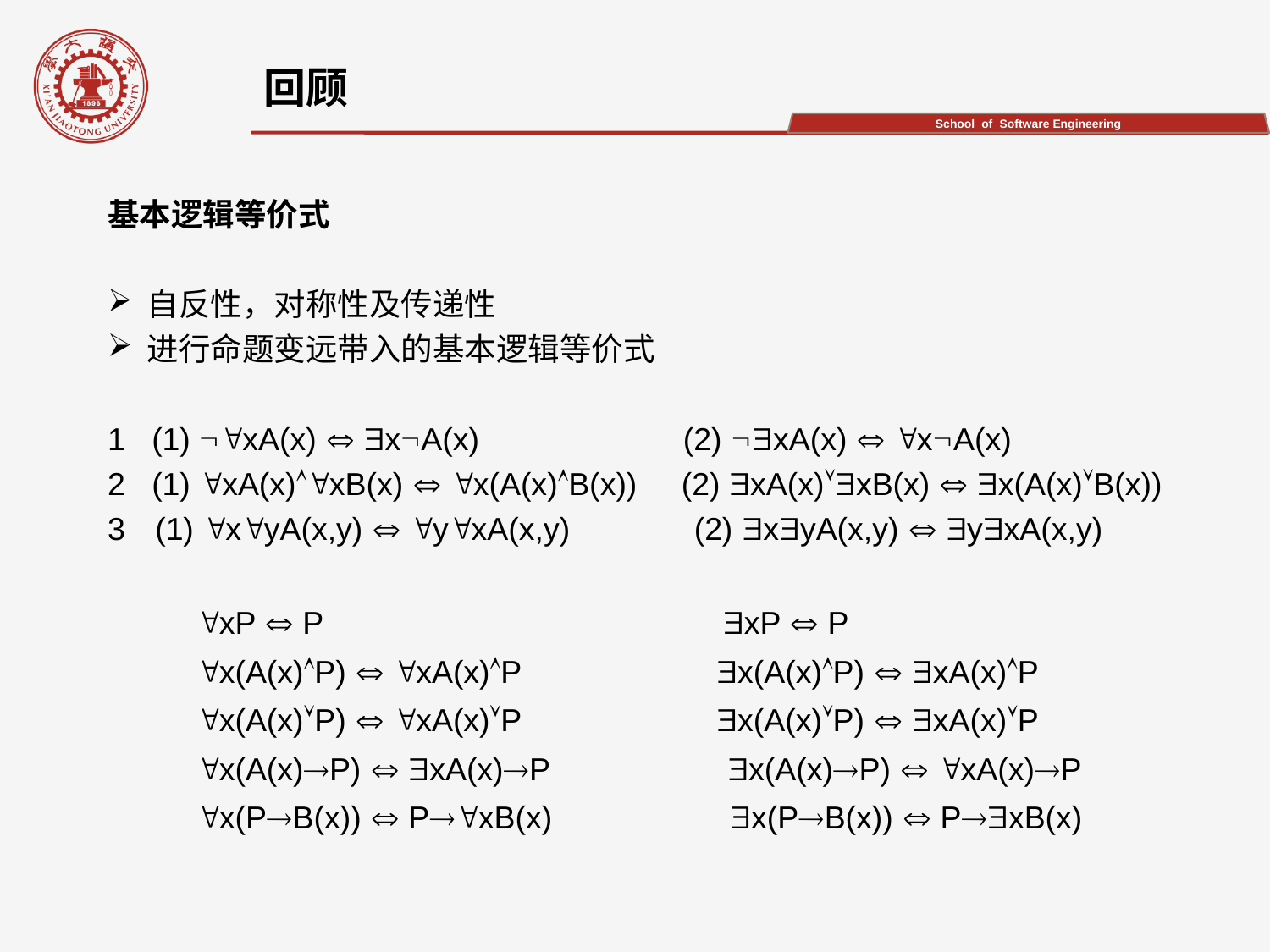

回顾
基本逻辑等价式

自反性，对称性及传递性
进行命题变远带入的基本逻辑等价式

1   (1) ¬∀xA(x) ⇔ ∃x¬A(x)                       (2) ¬∃xA(x) ⇔ ∀x¬A(x)
2   (1) ∀xA(x)∧∀xB(x) ⇔ ∀x(A(x)∧B(x))     (2) ∃xA(x)∨∃xB(x) ⇔ ∃x(A(x)∨B(x))
(1) ∀x∀yA(x,y) ⇔ ∀y∀xA(x,y)              (2) ∃x∃yA(x,y) ⇔ ∃y∃xA(x,y)

          ∀xP ⇔ P                                             ∃xP ⇔ P
          ∀x(A(x)∧P) ⇔ ∀xA(x)∧P                      ∃x(A(x)∧P) ⇔ ∃xA(x)∧P
          ∀x(A(x)∨P) ⇔ ∀xA(x)∨P                      ∃x(A(x)∨P) ⇔ ∃xA(x)∨P
          ∀x(A(x)→P) ⇔ ∃xA(x)→P                    ∃x(A(x)→P) ⇔ ∀xA(x)→P
          ∀x(P→B(x)) ⇔ P→∀xB(x)                    ∃x(P→B(x)) ⇔ P→∃xB(x)